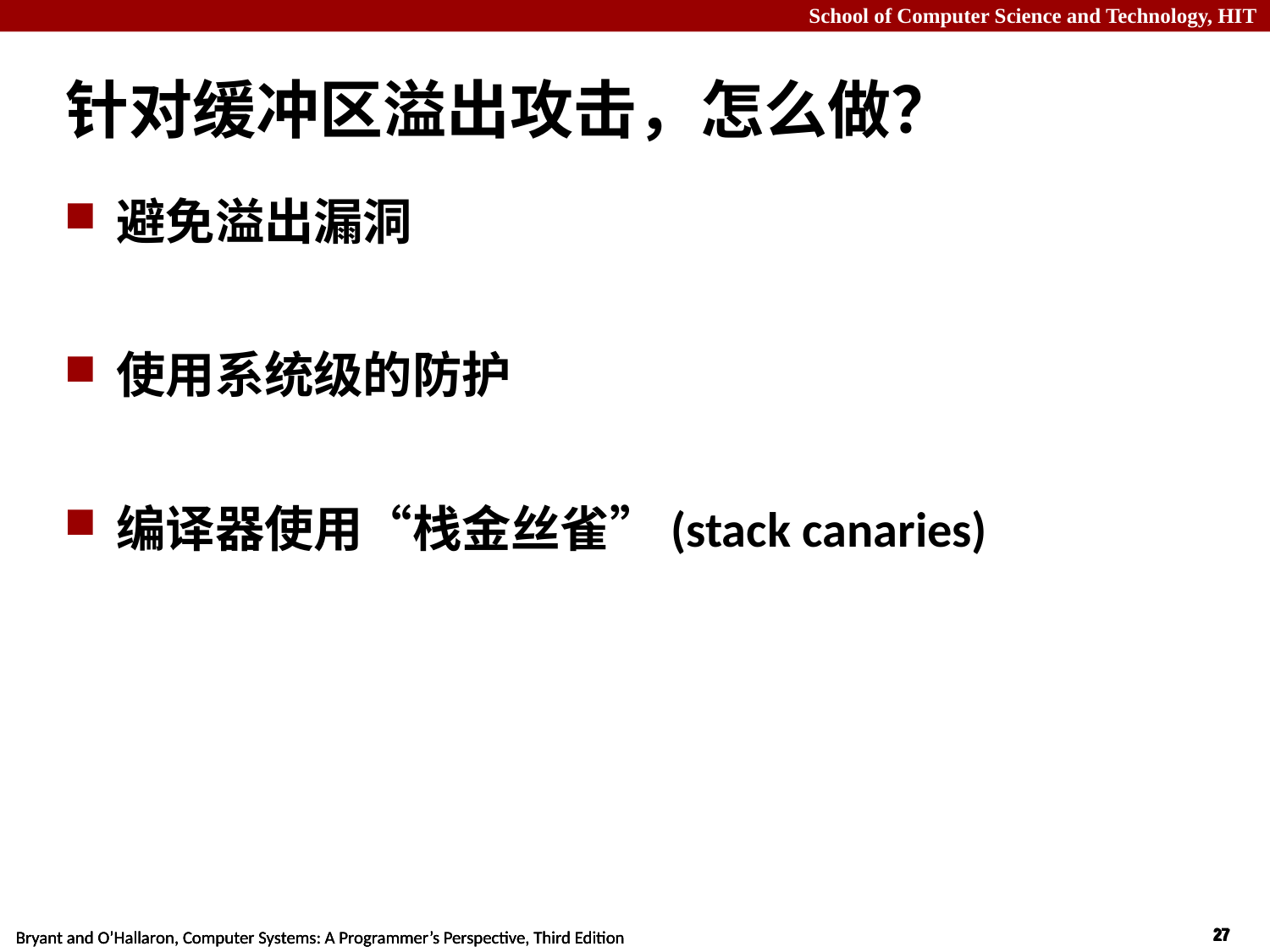

# 针对缓冲区溢出攻击，怎么做？
避免溢出漏洞

使用系统级的防护

编译器使用“栈金丝雀”(stack canaries)